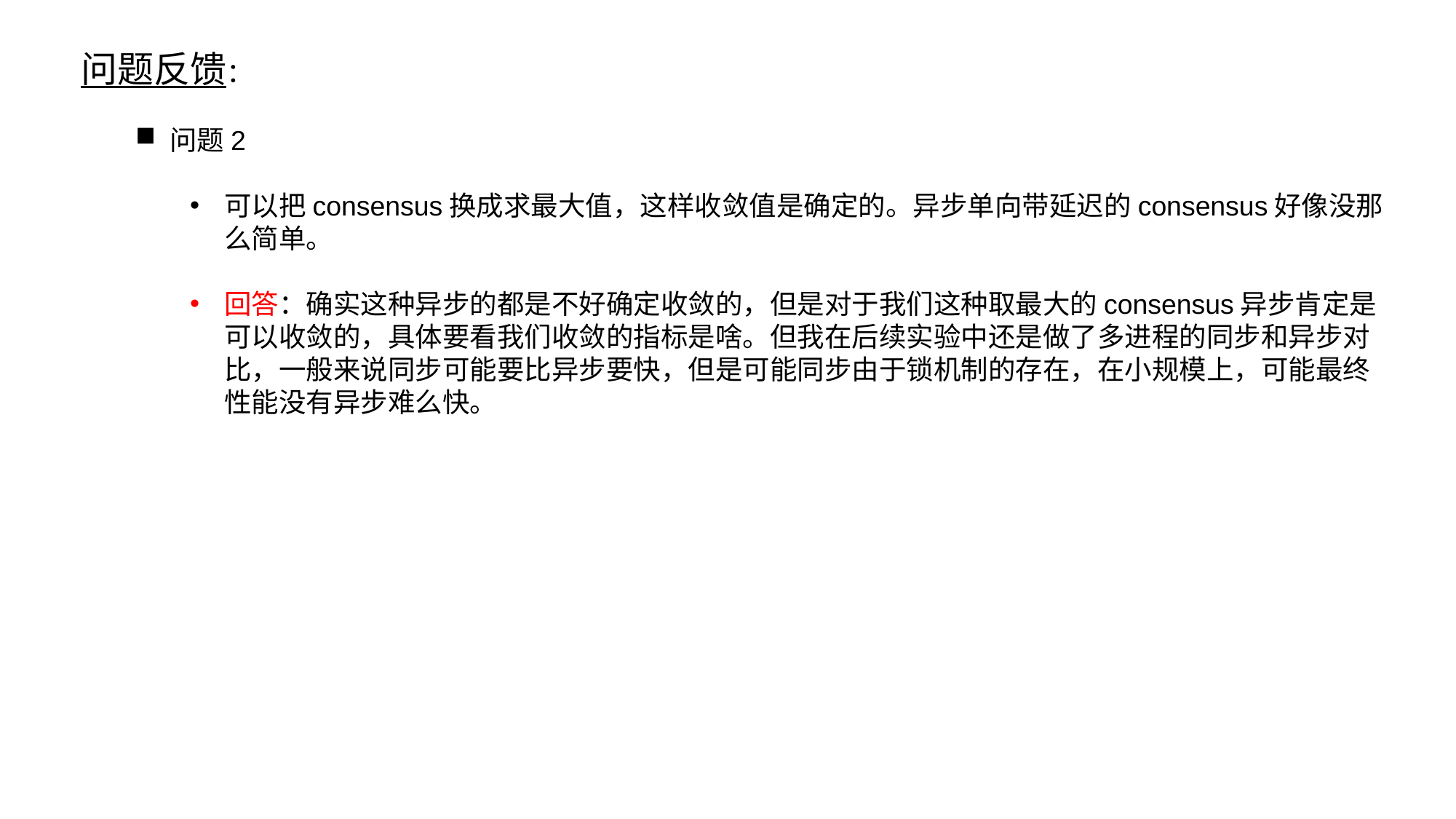

问题反馈：

问题2

可以把consensus换成求最大值，这样收敛值是确定的。异步单向带延迟的consensus好像没那么简单。

回答：确实这种异步的都是不好确定收敛的，但是对于我们这种取最大的consensus异步肯定是可以收敛的，具体要看我们收敛的指标是啥。但我在后续实验中还是做了多进程的同步和异步对比，一般来说同步可能要比异步要快，但是可能同步由于锁机制的存在，在小规模上，可能最终性能没有异步难么快。